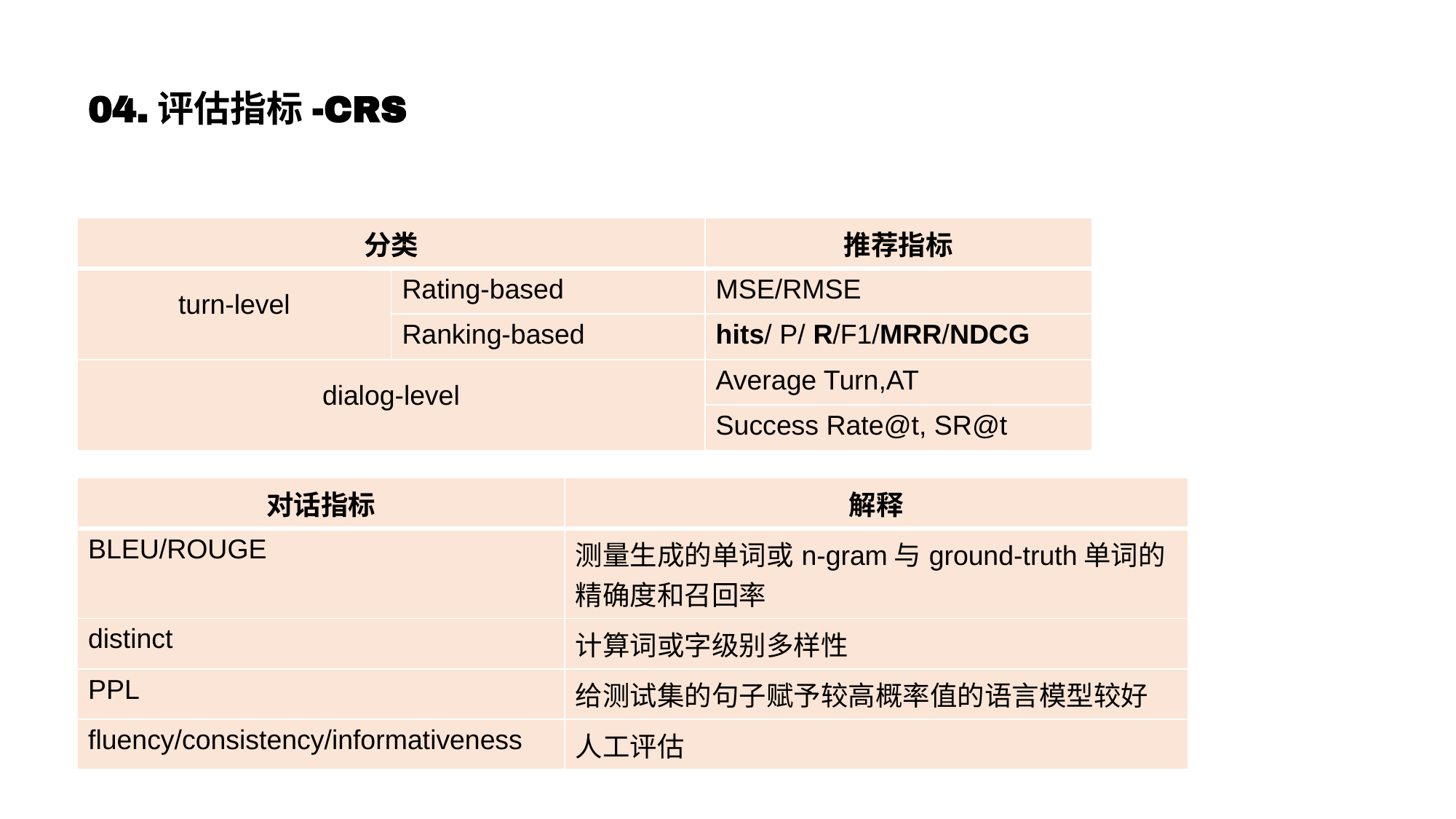

# 04.评估指标-CRS
| 分类 |  | 推荐指标 |
| --- | --- | --- |
| turn-level | Rating-based | MSE/RMSE |
|  | Ranking-based | hits/ P/ R/F1/MRR/NDCG |
| dialog-level |  | Average Turn,AT |
|  |  | Success Rate@t, SR@t |
| 对话指标 | 解释 |
| --- | --- |
| BLEU/ROUGE | 测量生成的单词或n-gram与ground-truth单词的精确度和召回率 |
| distinct | 计算词或字级别多样性 |
| PPL | 给测试集的句子赋予较高概率值的语言模型较好 |
| fluency/consistency/informativeness | 人工评估 |